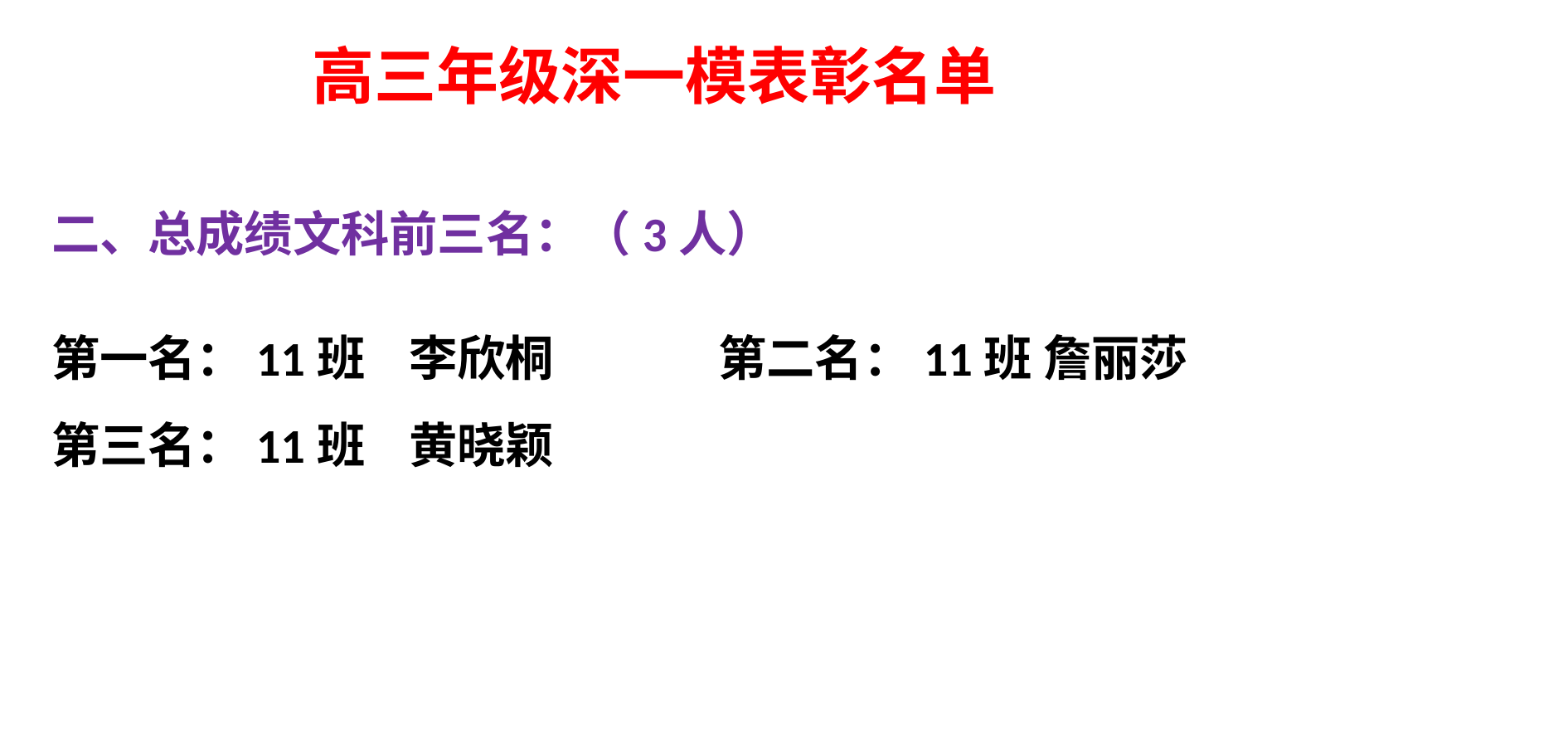

高三年级深一模表彰名单
二、总成绩文科前三名：（3人）

第一名：11班    李欣桐               第二名：11班 詹丽莎
第三名：11班    黄晓颖